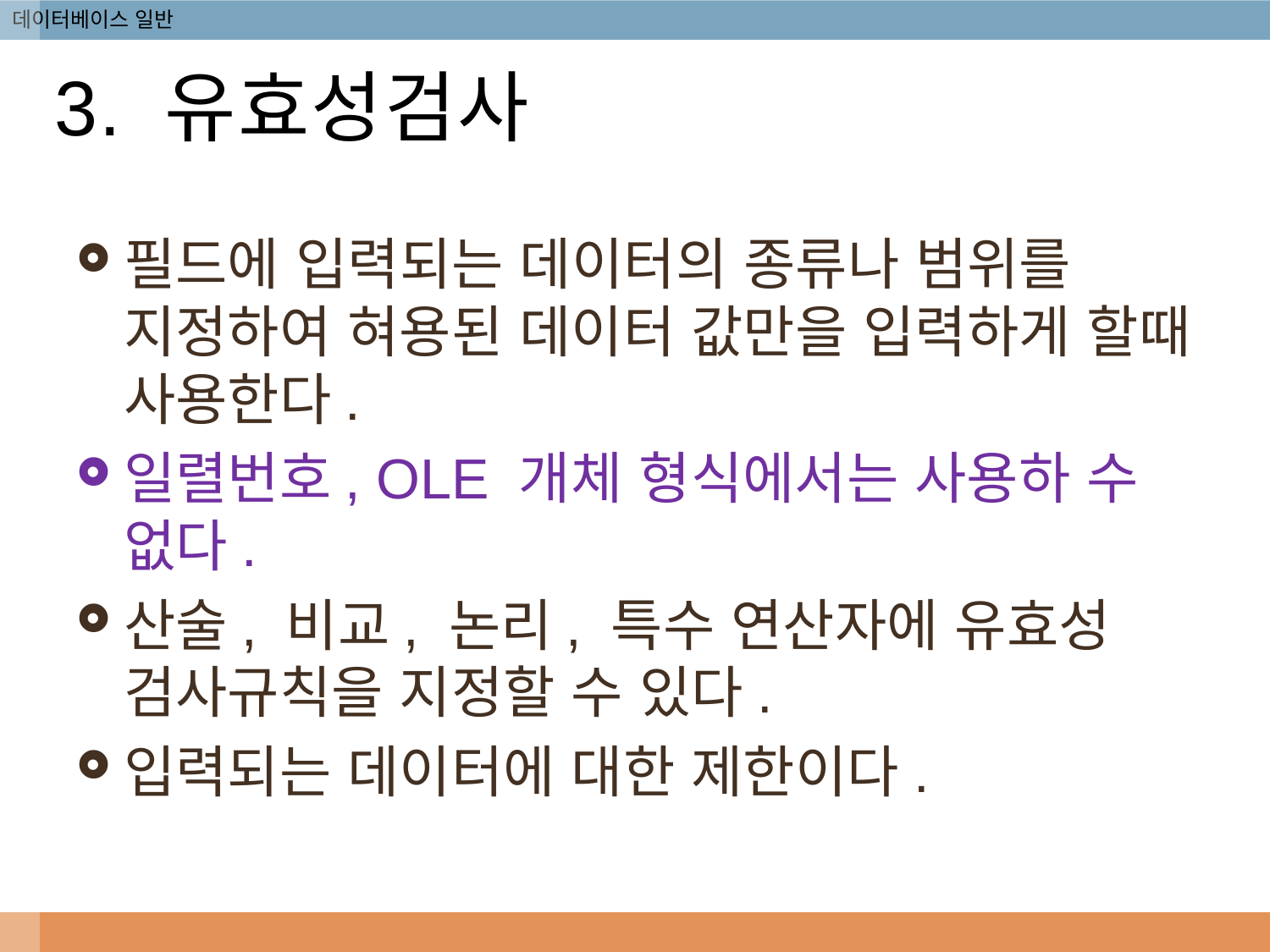

# 3. 유효성검사
필드에 입력되는 데이터의 종류나 범위를 지정하여 혀용된 데이터 값만을 입력하게 할때 사용한다.
일렬번호, OLE 개체 형식에서는 사용하 수 없다.
산술, 비교, 논리, 특수 연산자에 유효성 검사규칙을 지정할 수 있다.
입력되는 데이터에 대한 제한이다.